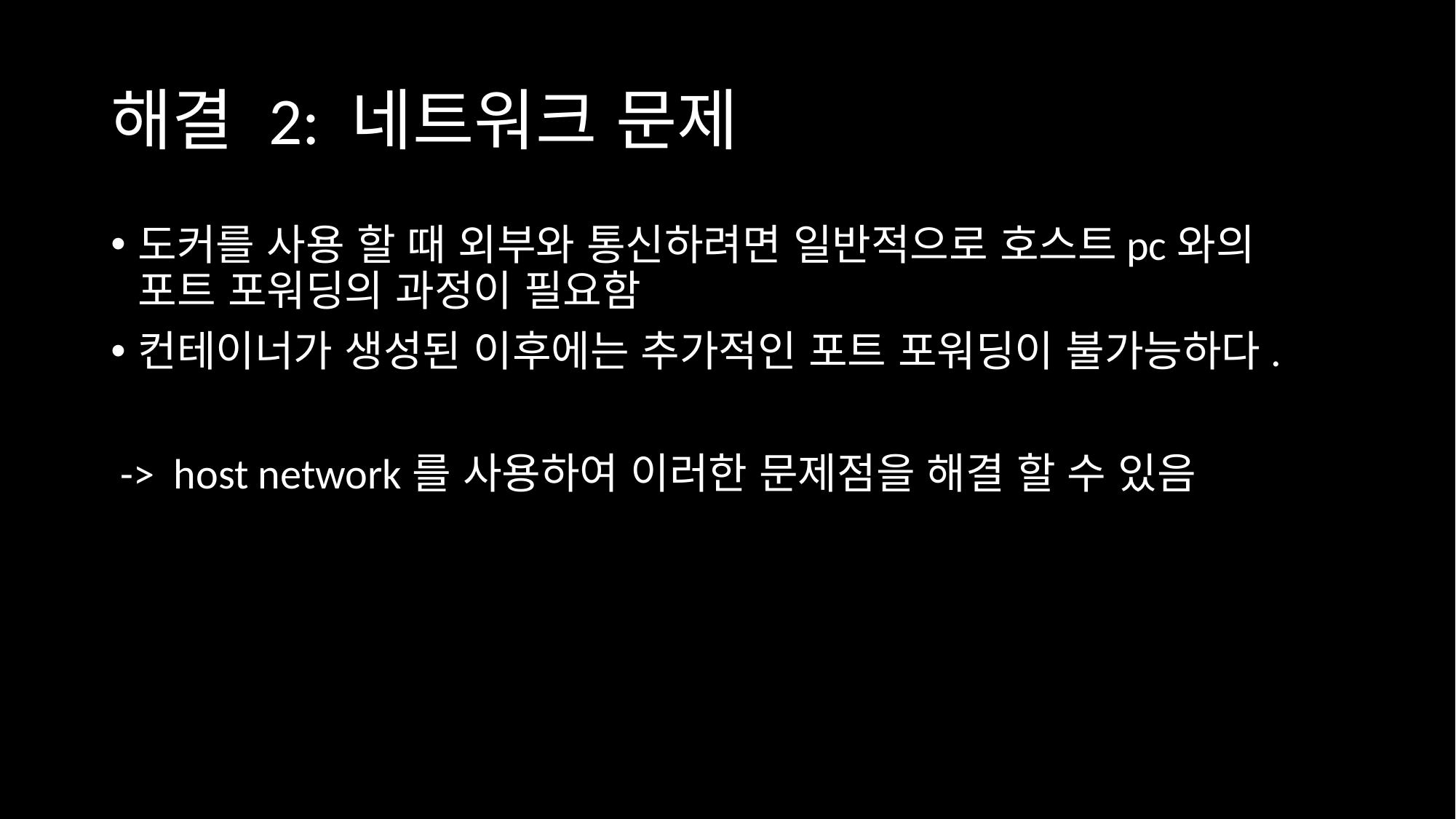

# 해결 2: 네트워크 문제
도커를 사용 할 때 외부와 통신하려면 일반적으로 호스트pc와의 포트 포워딩의 과정이 필요함
컨테이너가 생성된 이후에는 추가적인 포트 포워딩이 불가능하다.

 ->  host network를 사용하여 이러한 문제점을 해결 할 수 있음